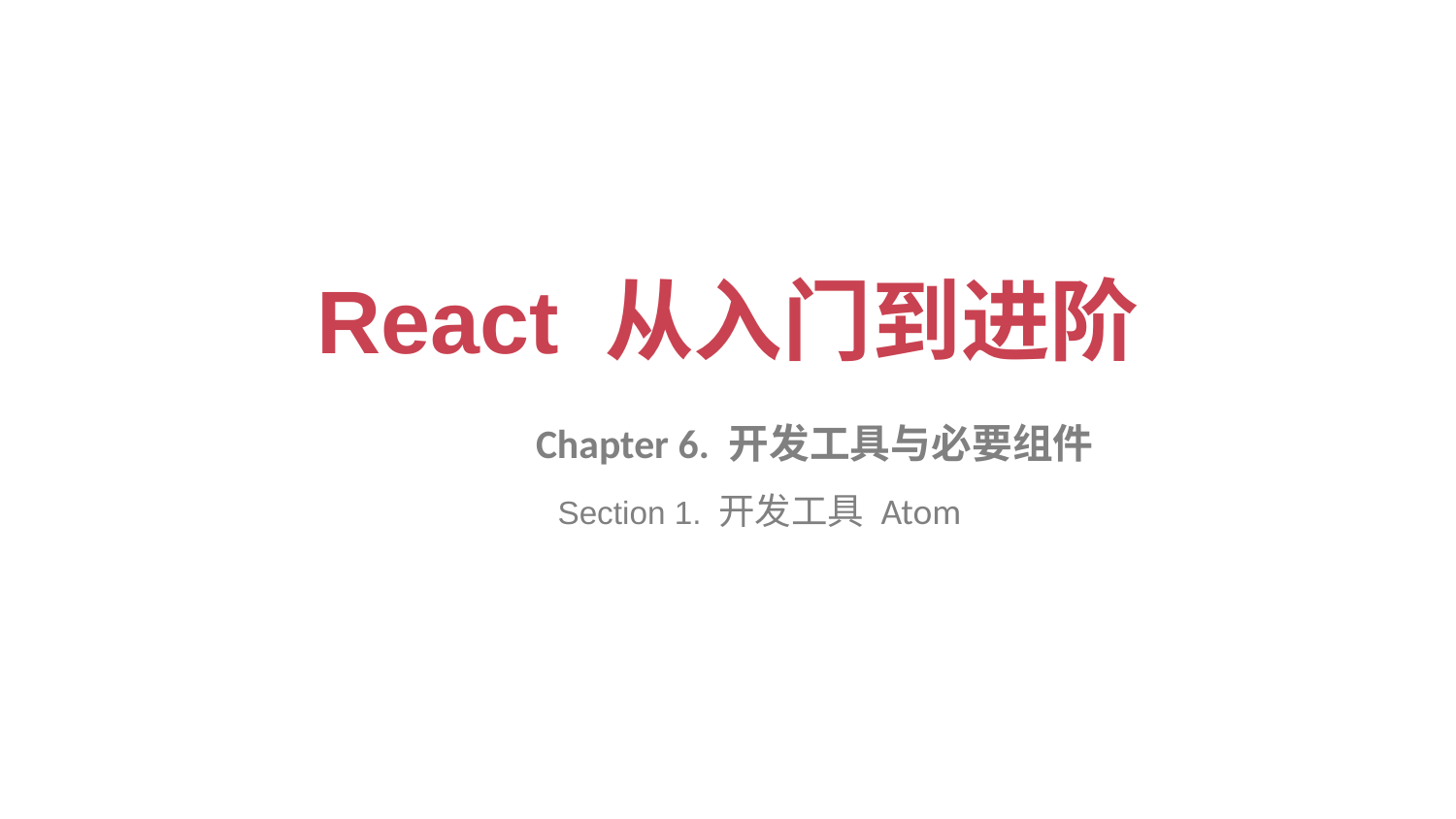

# React 从入门到进阶
Chapter 6. 开发工具与必要组件
   Section 1. 开发工具 Atom